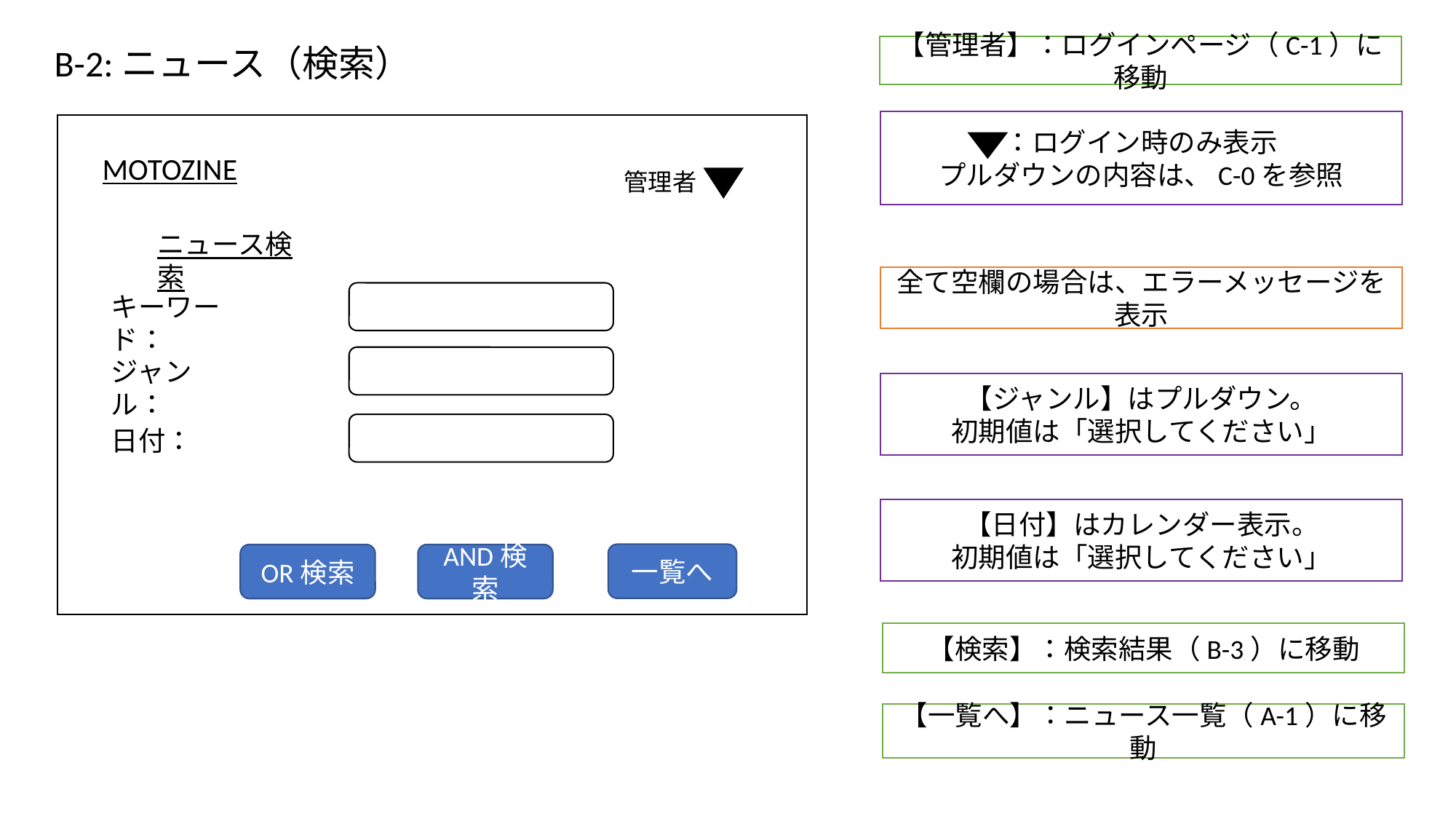

# B-2:ニュース（検索）
【管理者】：ログインページ（C-1）に移動
：ログイン時のみ表示
プルダウンの内容は、C-0を参照

MOTOZINE
管理者

ニュース検索
全て空欄の場合は、エラーメッセージを表示

キーワード：

ジャンル：
【ジャンル】はプルダウン。
初期値は「選択してください」

日付：
【日付】はカレンダー表示。
初期値は「選択してください」
一覧へ
OR検索
AND検索
【検索】：検索結果（B-3）に移動
【一覧へ】：ニュース一覧（A-1）に移動